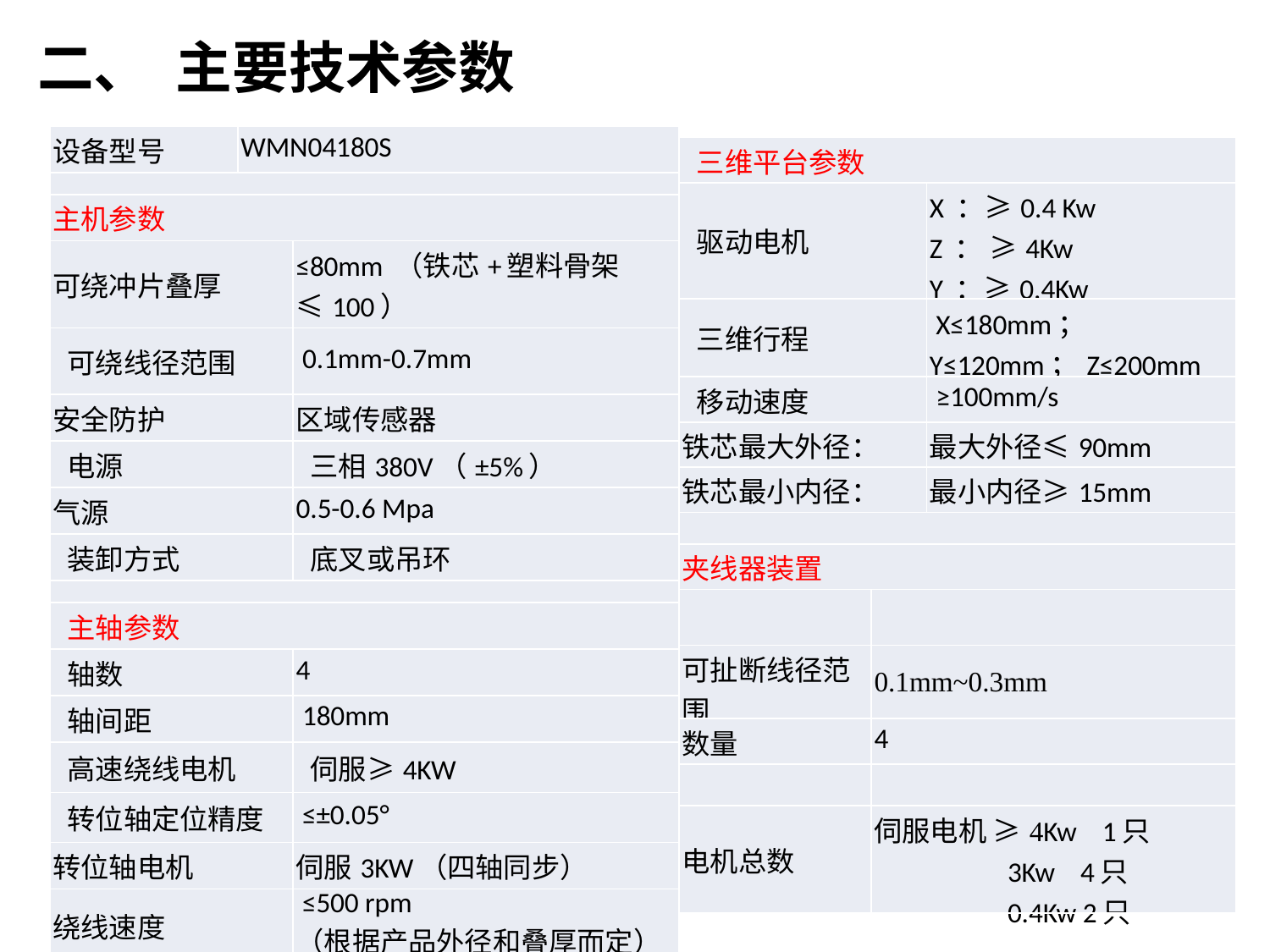

二、  主要技术参数
| 设备型号 | WMN04180S |  |
| --- | --- | --- |
|  |  |  |
| 主机参数 |  |  |
| 可绕冲片叠厚 |  | ≤80mm （铁芯+塑料骨架≤100） |
| 可绕线径范围 |  | 0.1mm-0.7mm |
| 安全防护 |  | 区域传感器 |
| 电源 |  | 三相380V（±5%） |
| 气源 |  | 0.5-0.6 Mpa |
| 装卸方式 |  | 底叉或吊环 |
|  |  |  |
| 主轴参数 |  |  |
| 轴数 |  | 4 |
| 轴间距 |  | 180mm |
| 高速绕线电机 |  | 伺服≥4KW |
| 转位轴定位精度 |  | ≤±0.05° |
| 转位轴电机 |  | 伺服3KW（四轴同步） |
| 绕线速度 |  | ≤500 rpm （根据产品外径和叠厚而定） |
| 三维平台参数 |  |  |
| --- | --- | --- |
| 驱动电机 |  | X ：≥0.4 Kw Z ： ≥4Kw Y ：≥0.4Kw |
| 三维行程 |  | X≤180mm；Y≤120mm；Z≤200mm |
| 移动速度 |  | ≥100mm/s |
| 铁芯最大外径： |  | 最大外径≤90mm |
| 铁芯最小内径： |  | 最小内径≥15mm |
|  |  |  |
| 夹线器装置 |  |  |
|  |  |  |
| 可扯断线径范围 | 0.1mm~0.3mm |  |
| 数量 | 4 |  |
|  |  |  |
| 电机总数 | 伺服电机 ≥4Kw 1只 3Kw 4只 0.4Kw 2只 |  |